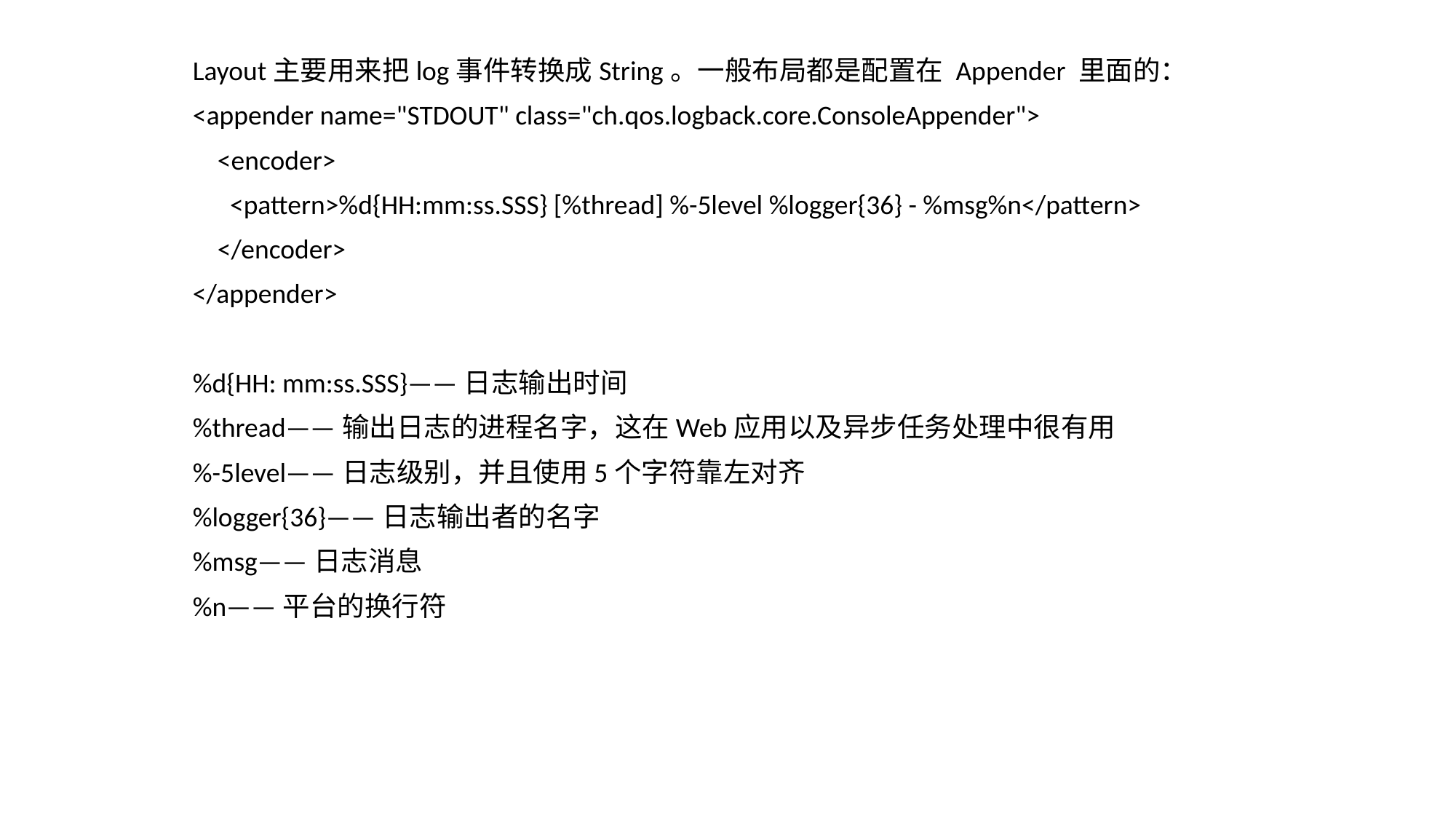

Layout主要用来把log事件转换成String。一般布局都是配置在 Appender 里面的：
<appender name="STDOUT" class="ch.qos.logback.core.ConsoleAppender">
    <encoder>
      <pattern>%d{HH:mm:ss.SSS} [%thread] %-5level %logger{36} - %msg%n</pattern>
    </encoder>
</appender>

%d{HH: mm:ss.SSS}——日志输出时间
%thread——输出日志的进程名字，这在Web应用以及异步任务处理中很有用
%-5level——日志级别，并且使用5个字符靠左对齐
%logger{36}——日志输出者的名字
%msg——日志消息
%n——平台的换行符